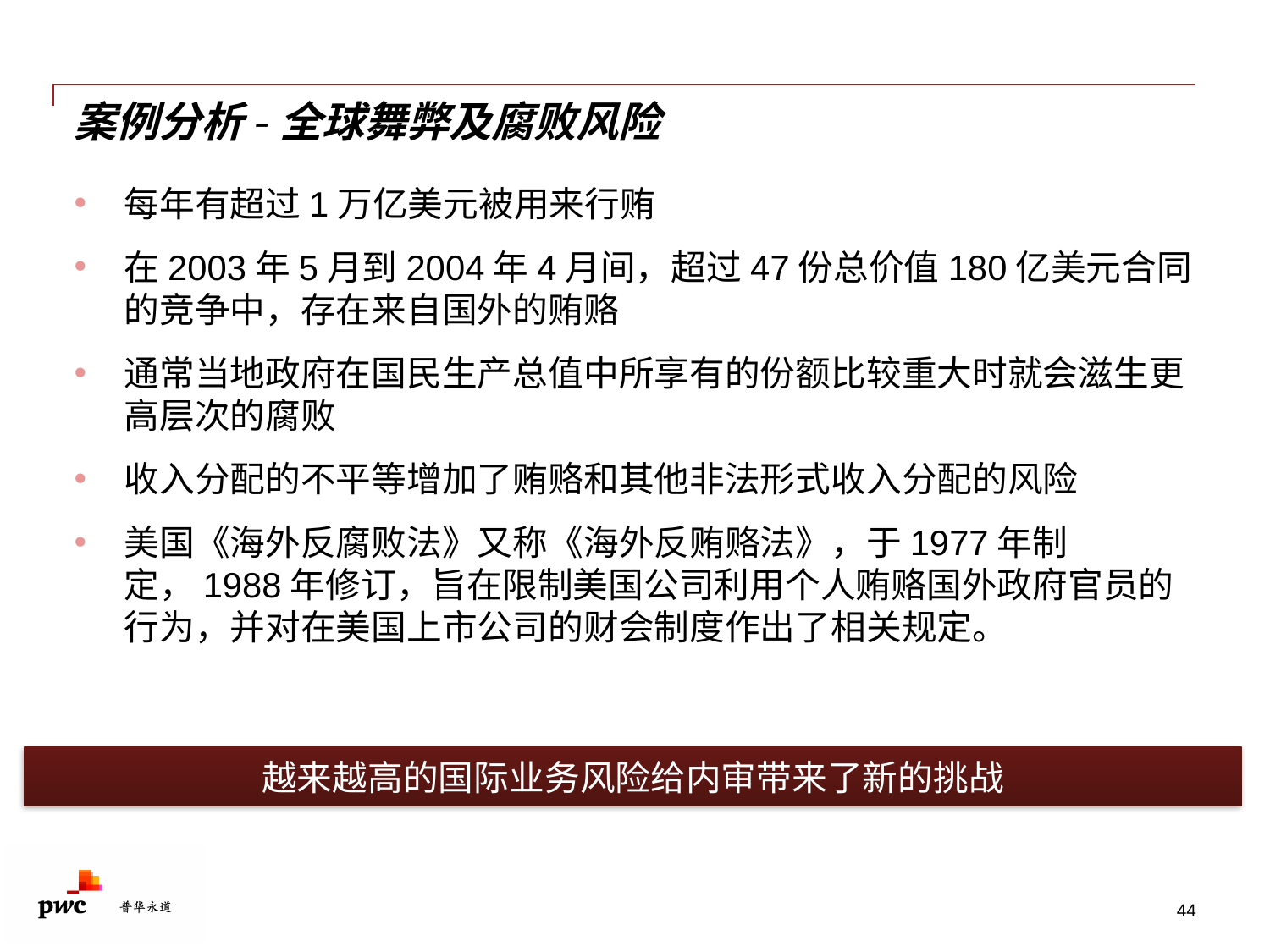

# 案例分析-全球舞弊及腐败风险
每年有超过1万亿美元被用来行贿
在2003年5月到2004年4月间，超过47份总价值180亿美元合同的竞争中，存在来自国外的贿赂
通常当地政府在国民生产总值中所享有的份额比较重大时就会滋生更高层次的腐败
收入分配的不平等增加了贿赂和其他非法形式收入分配的风险
美国《海外反腐败法》又称《海外反贿赂法》，于1977年制定，1988年修订，旨在限制美国公司利用个人贿赂国外政府官员的行为，并对在美国上市公司的财会制度作出了相关规定。

越来越高的国际业务风险给内审带来了新的挑战
44